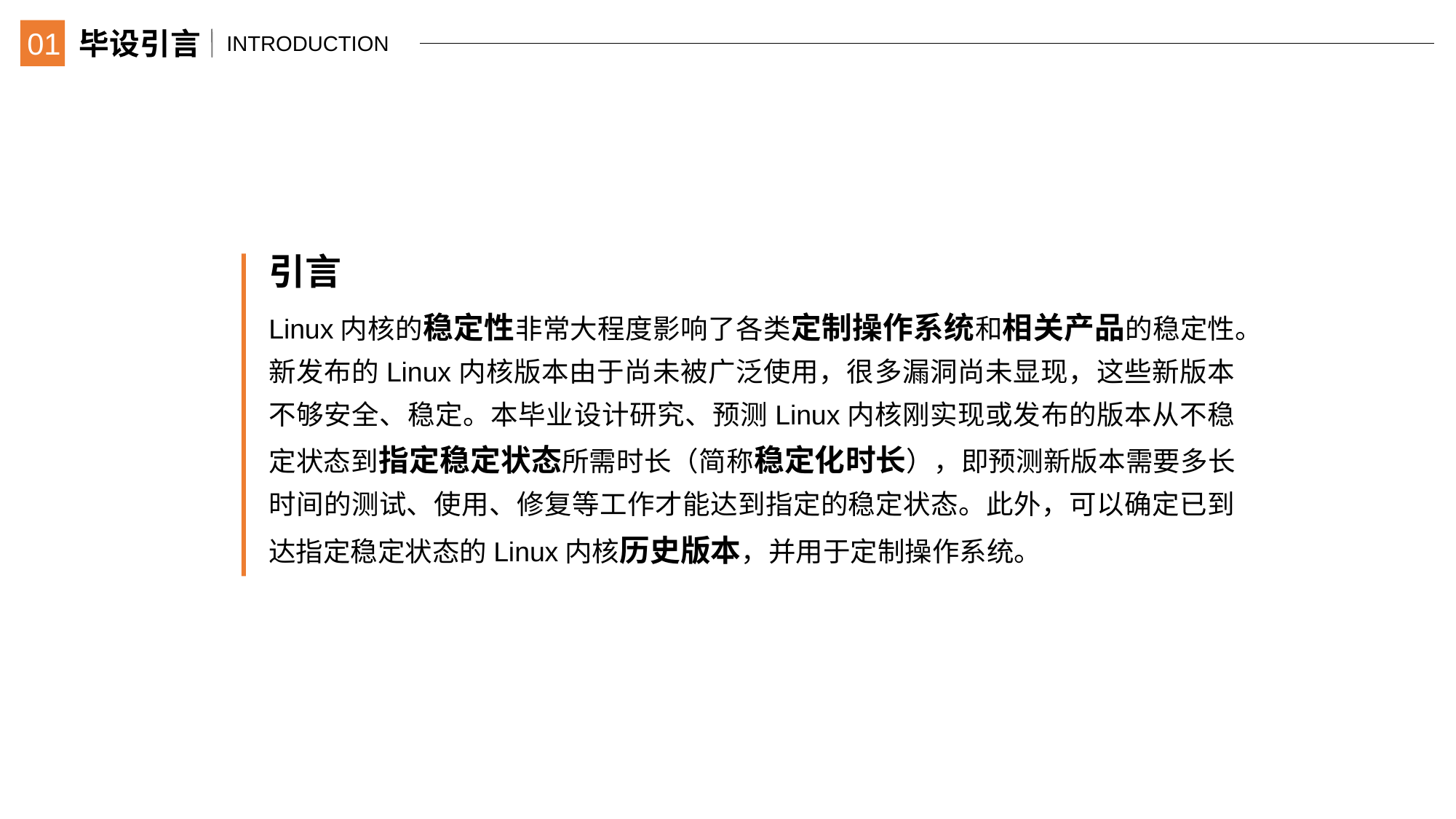

01
毕设引言

 INTRODUCTION
引言

Linux内核的稳定性非常大程度影响了各类定制操作系统和相关产品的稳定性。新发布的Linux内核版本由于尚未被广泛使用，很多漏洞尚未显现，这些新版本不够安全、稳定。本毕业设计研究、预测Linux内核刚实现或发布的版本从不稳定状态到指定稳定状态所需时长（简称稳定化时长），即预测新版本需要多长时间的测试、使用、修复等工作才能达到指定的稳定状态。此外，可以确定已到达指定稳定状态的Linux内核历史版本，并用于定制操作系统。